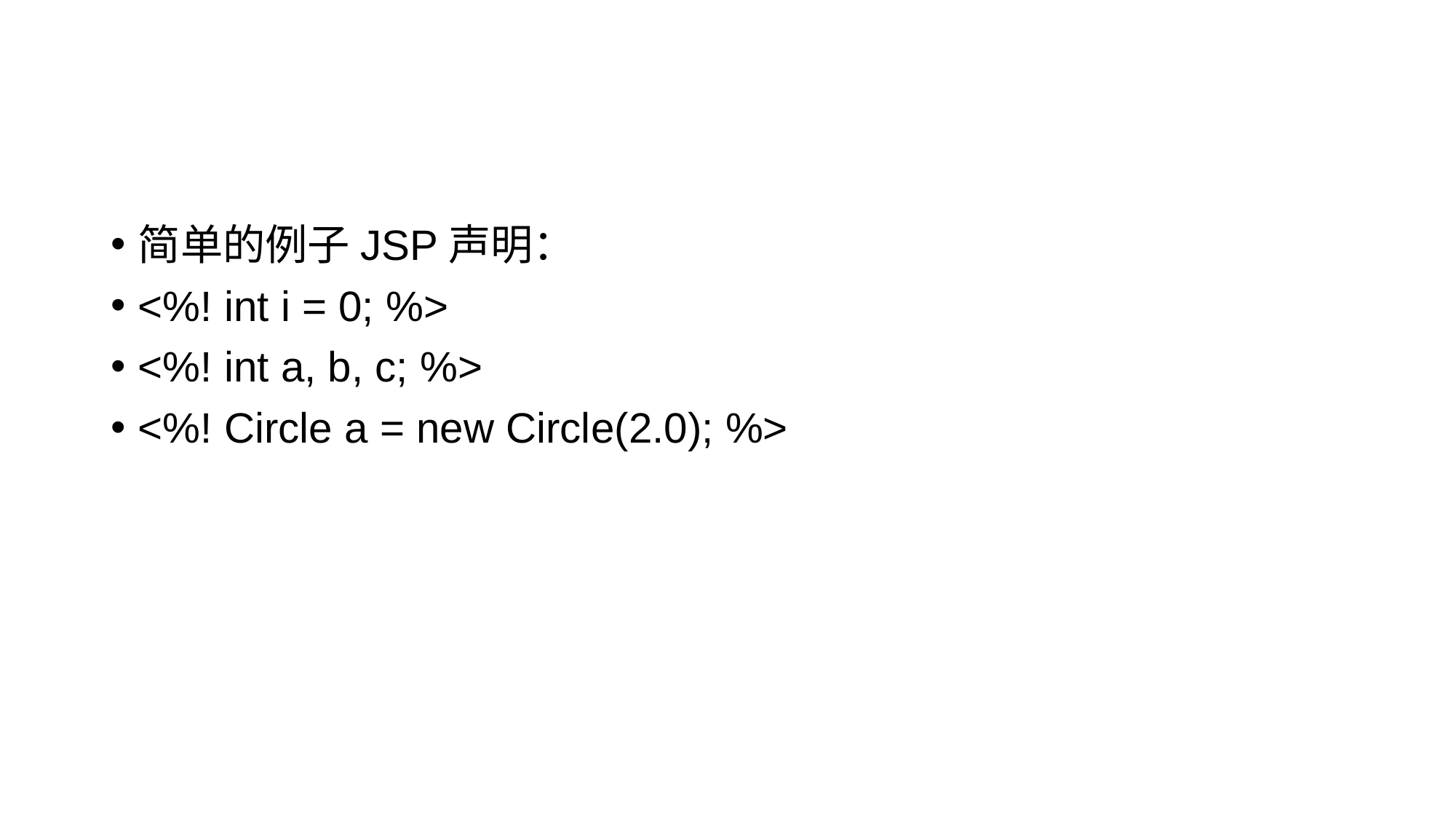

#
简单的例子JSP声明：
<%! int i = 0; %>
<%! int a, b, c; %>
<%! Circle a = new Circle(2.0); %>